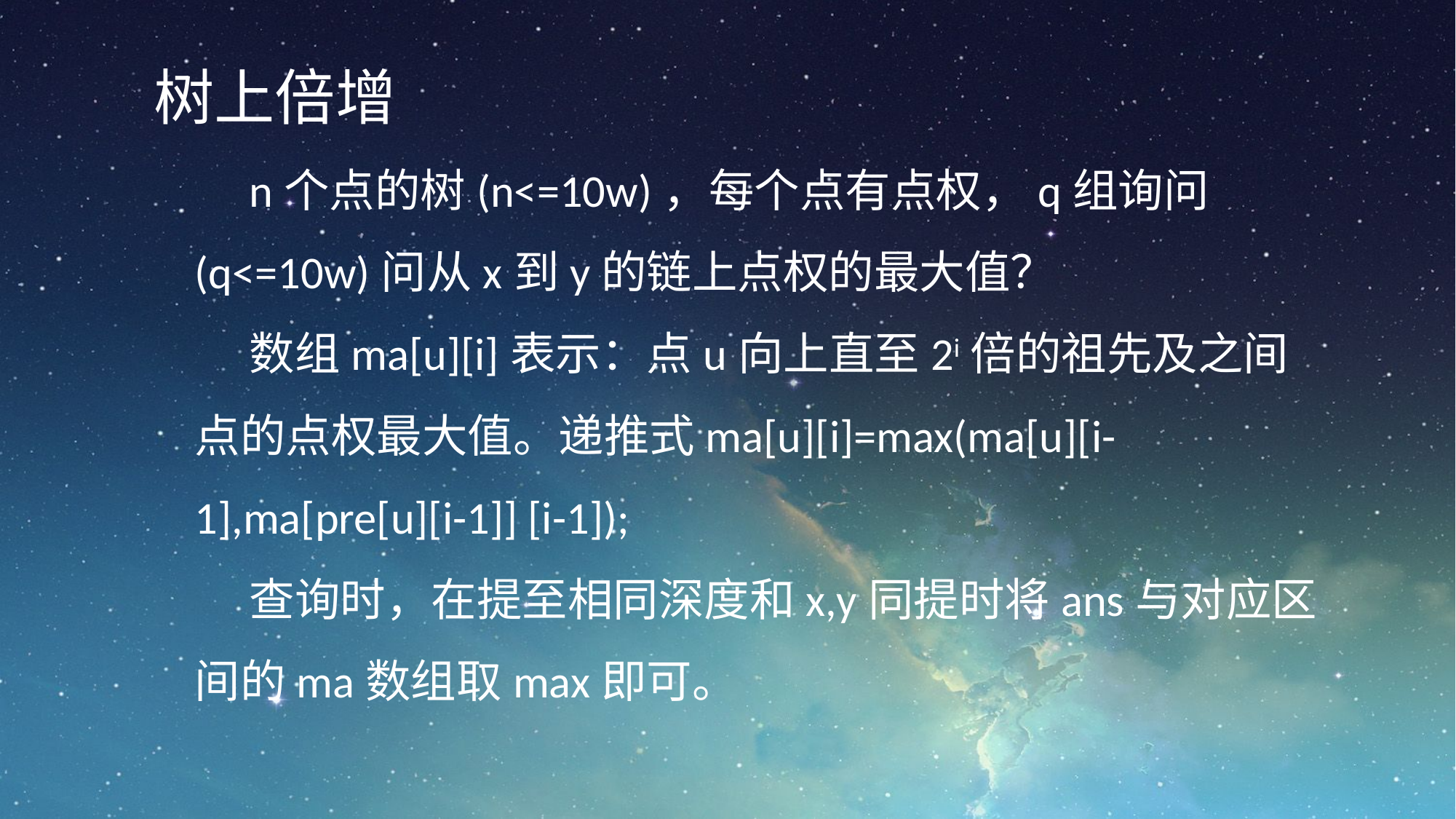

树上倍增
n个点的树(n<=10w)，每个点有点权，q组询问(q<=10w)问从x到y的链上点权的最大值？
数组ma[u][i]表示：点u向上直至2i倍的祖先及之间点的点权最大值。递推式ma[u][i]=max(ma[u][i-1],ma[pre[u][i-1]] [i-1]);
查询时，在提至相同深度和x,y同提时将ans与对应区间的ma数组取max即可。